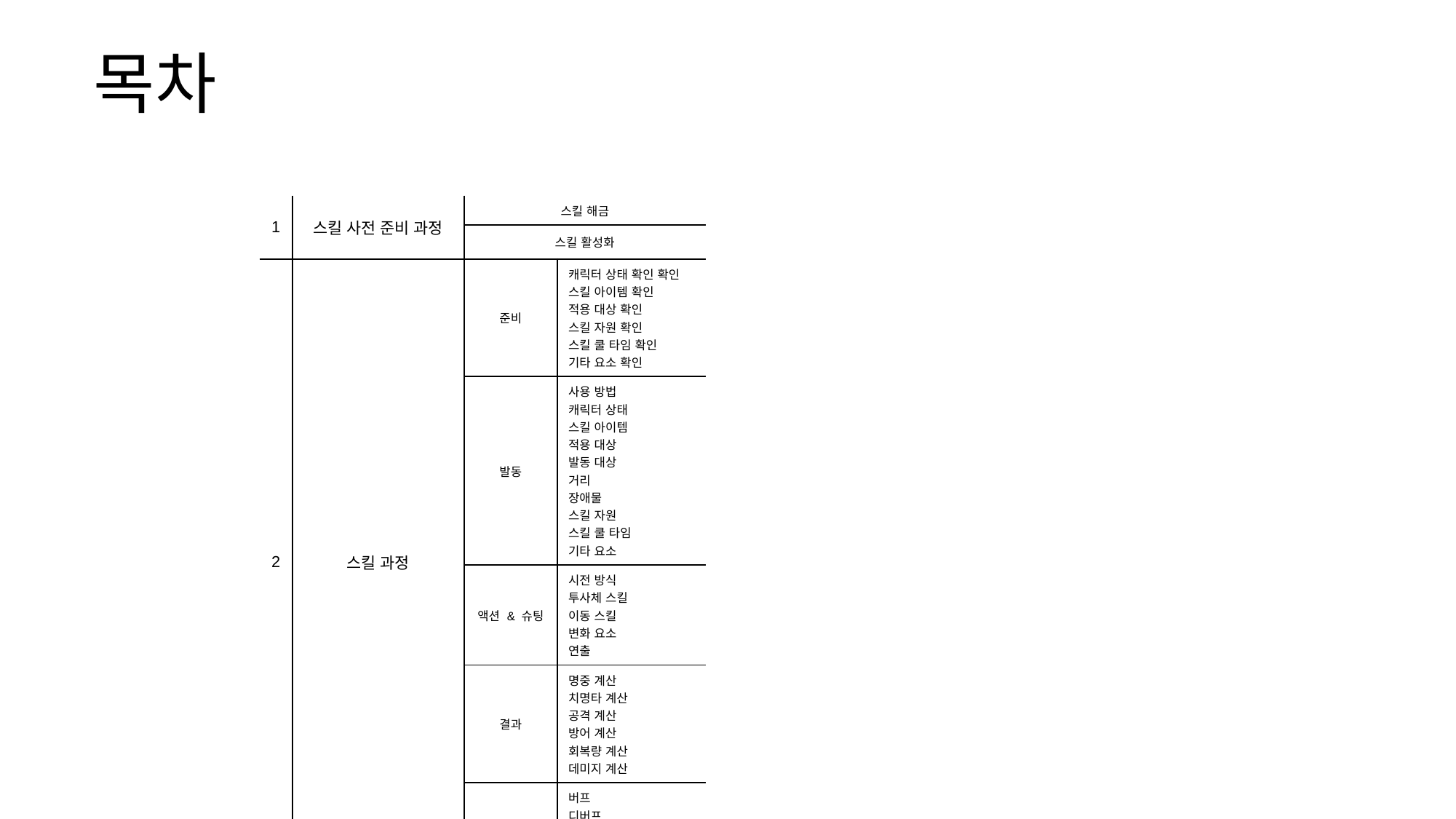

목차
| 1 | 스킬 사전 준비 과정 | 스킬 해금 |  |
| --- | --- | --- | --- |
|  |  | 스킬 활성화 |  |
| 2 | 스킬 과정 | 준비 | 캐릭터 상태 확인 확인 스킬 아이템 확인 적용 대상 확인 스킬 자원 확인 스킬 쿨 타임 확인 기타 요소 확인 |
|  |  | 발동 | 사용 방법 캐릭터 상태 스킬 아이템 적용 대상 발동 대상 거리 장애물 스킬 자원 스킬 쿨 타임 기타 요소 |
|  |  | 액션 & 슈팅 | 시전 방식 투사체 스킬 이동 스킬 변화 요소 연출 |
|  |  | 결과 | 명중 계산 치명타 계산 공격 계산 방어 계산 회복량 계산 데미지 계산 |
|  |  | 후처리 | 버프 디버프 상태 이상 리액션 |